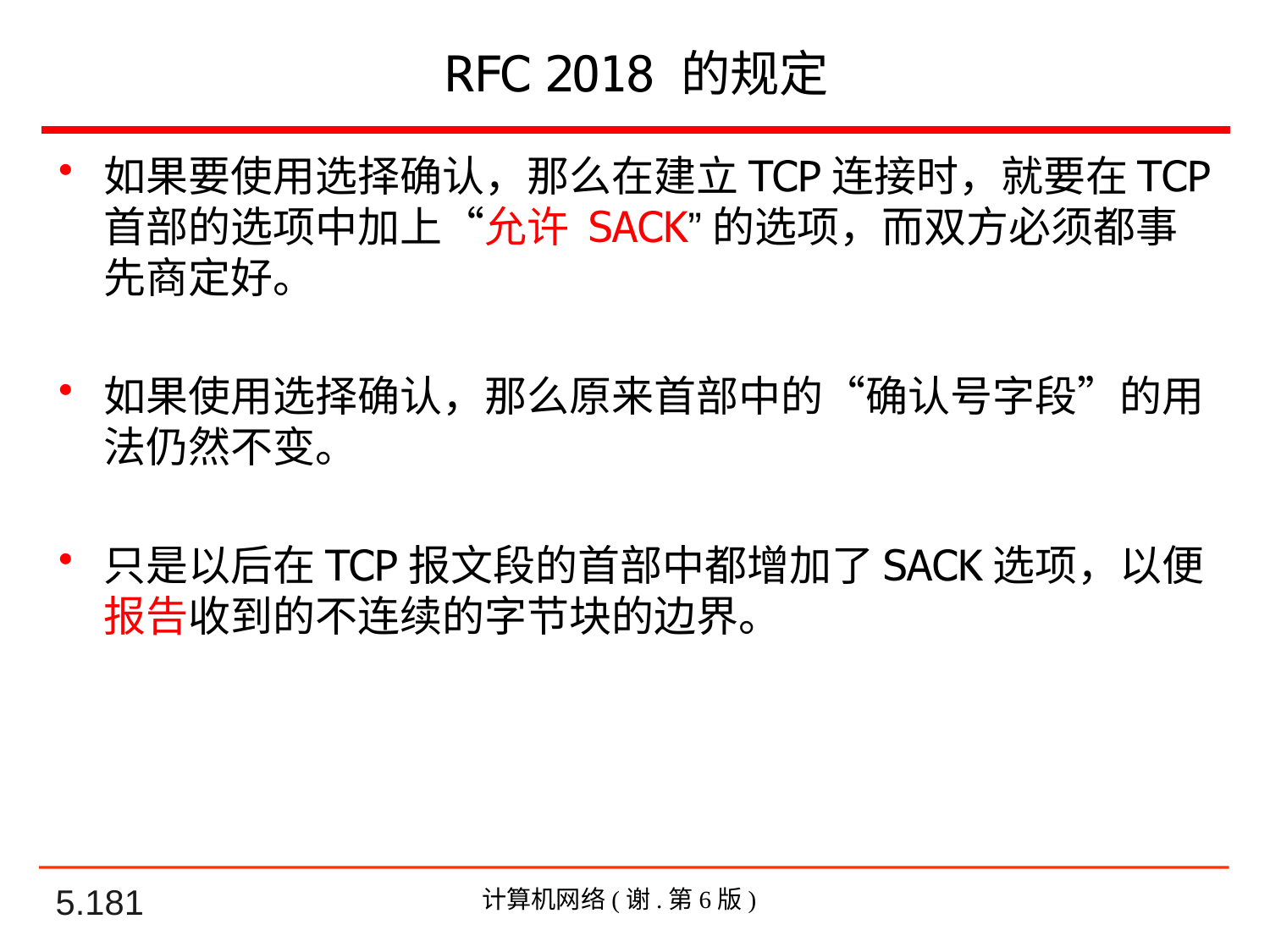

# RFC 2018 的规定
如果要使用选择确认，那么在建立TCP连接时，就要在TCP首部的选项中加上“允许 SACK”的选项，而双方必须都事先商定好。

如果使用选择确认，那么原来首部中的“确认号字段”的用法仍然不变。

只是以后在TCP报文段的首部中都增加了SACK选项，以便报告收到的不连续的字节块的边界。